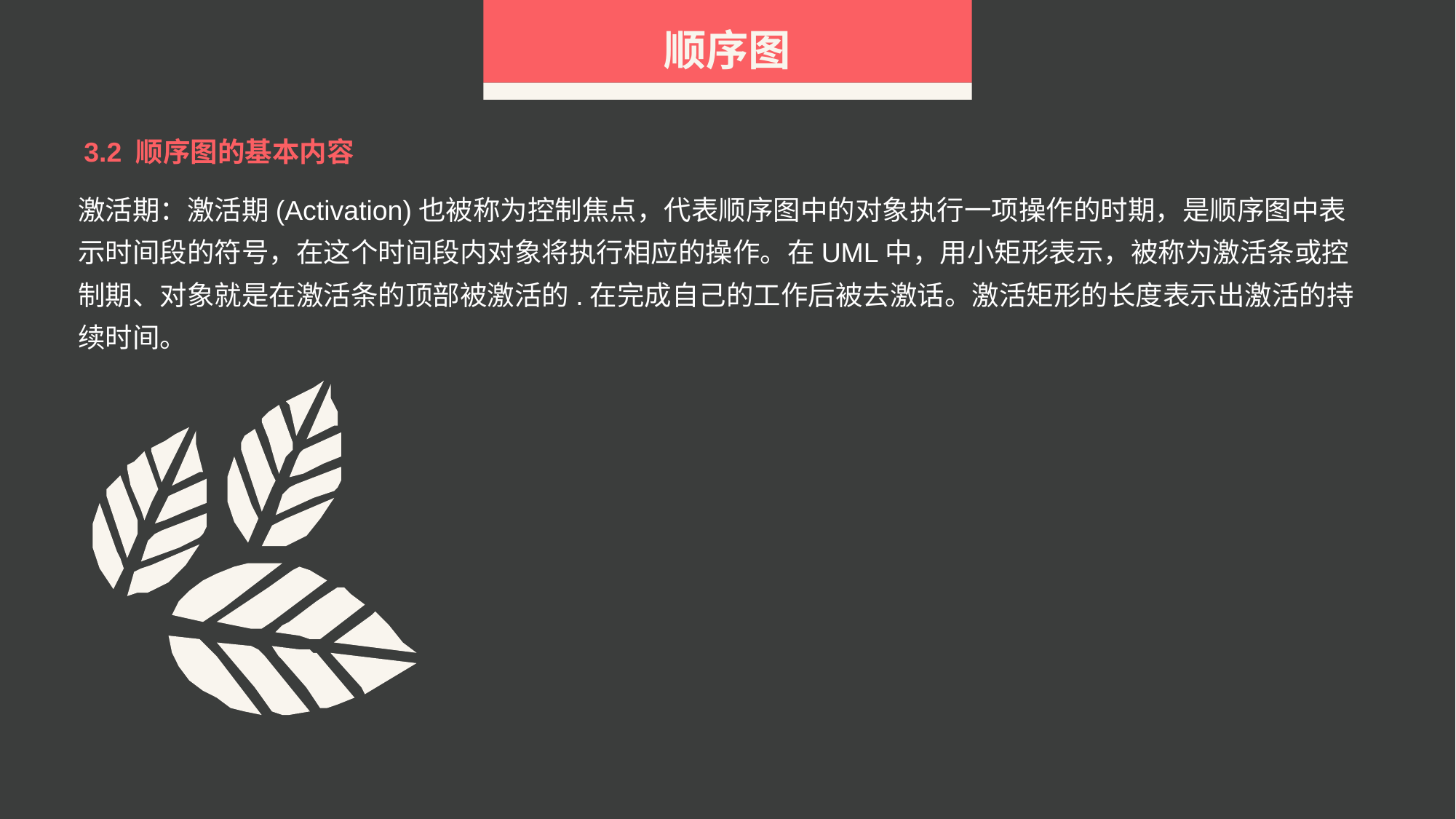

顺序图
3.2 顺序图的基本内容
激活期：激活期(Activation)也被称为控制焦点，代表顺序图中的对象执行一项操作的时期，是顺序图中表示时间段的符号，在这个时间段内对象将执行相应的操作。在UML中，用小矩形表示，被称为激活条或控制期、对象就是在激活条的顶部被激活的.在完成自己的工作后被去激话。激活矩形的长度表示出激活的持续时间。